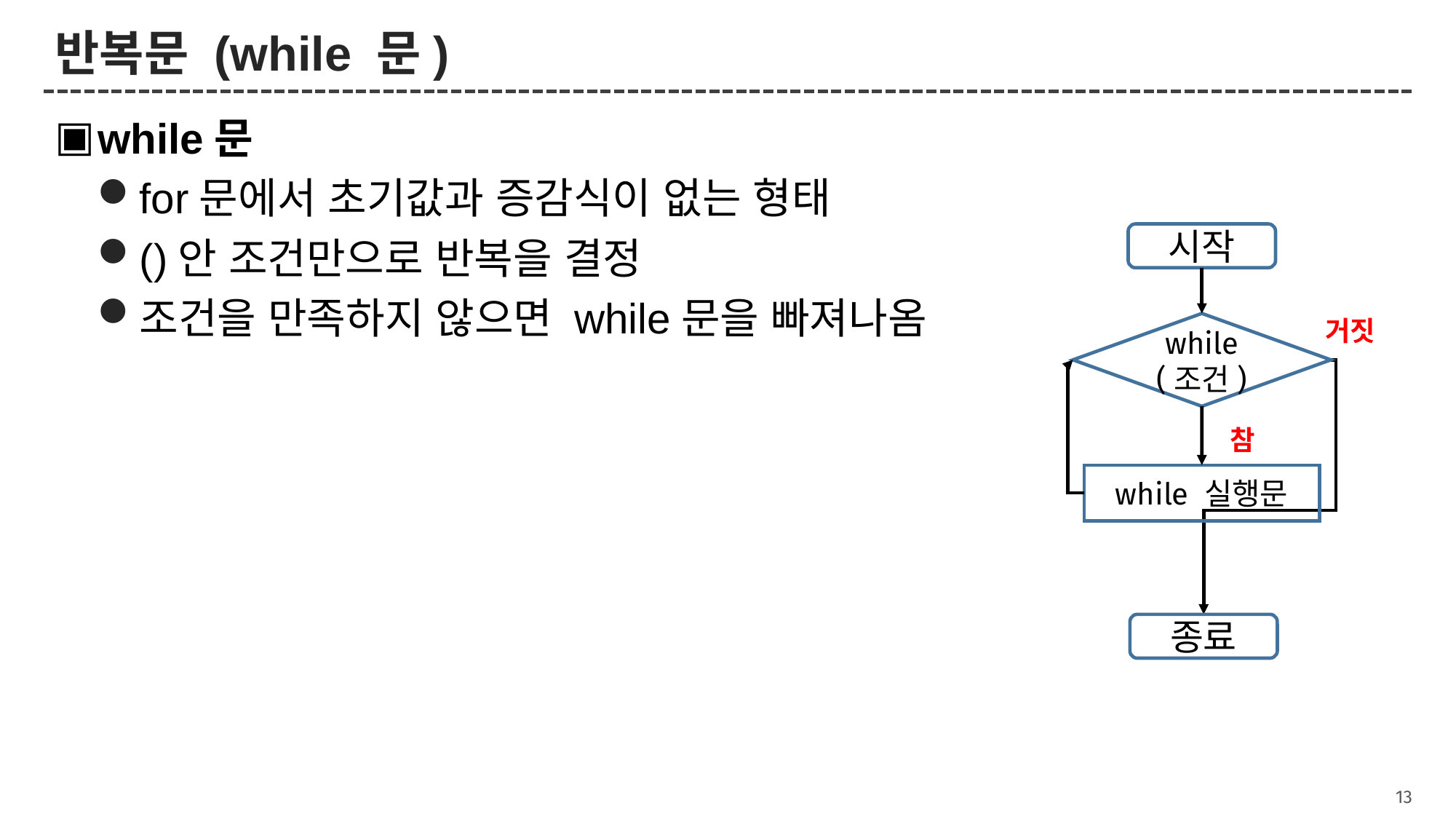

# 반복문 (while 문)
while문
for문에서 초기값과 증감식이 없는 형태
()안 조건만으로 반복을 결정
조건을 만족하지 않으면 while문을 빠져나옴
시작
거짓
while
(조건)
참
while 실행문
종료